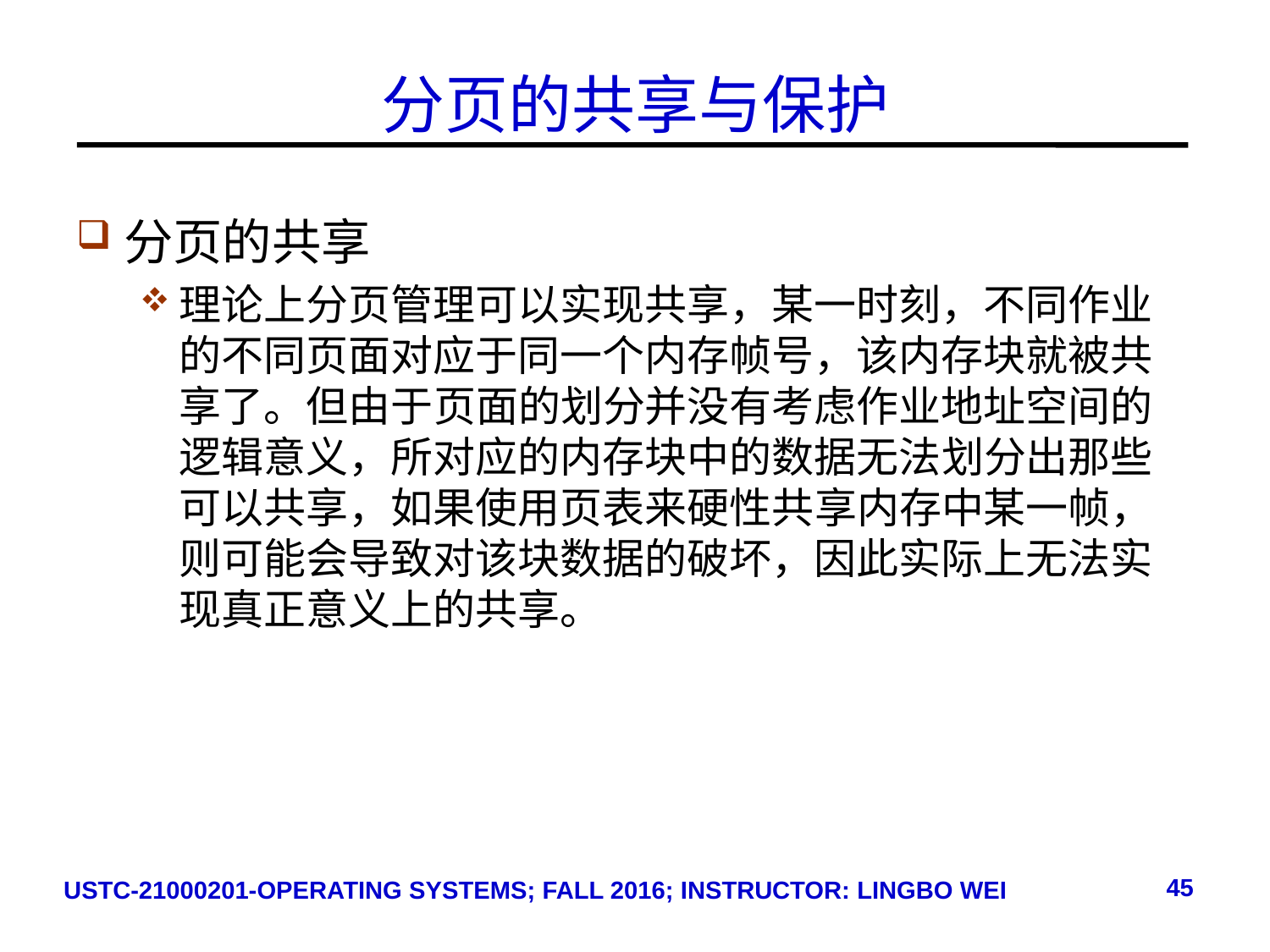

# 分页的共享与保护
分页的共享
理论上分页管理可以实现共享，某一时刻，不同作业的不同页面对应于同一个内存帧号，该内存块就被共享了。但由于页面的划分并没有考虑作业地址空间的逻辑意义，所对应的内存块中的数据无法划分出那些可以共享，如果使用页表来硬性共享内存中某一帧，则可能会导致对该块数据的破坏，因此实际上无法实现真正意义上的共享。
45
USTC-21000201-OPERATING SYSTEMS; FALL 2016; INSTRUCTOR: LINGBO WEI